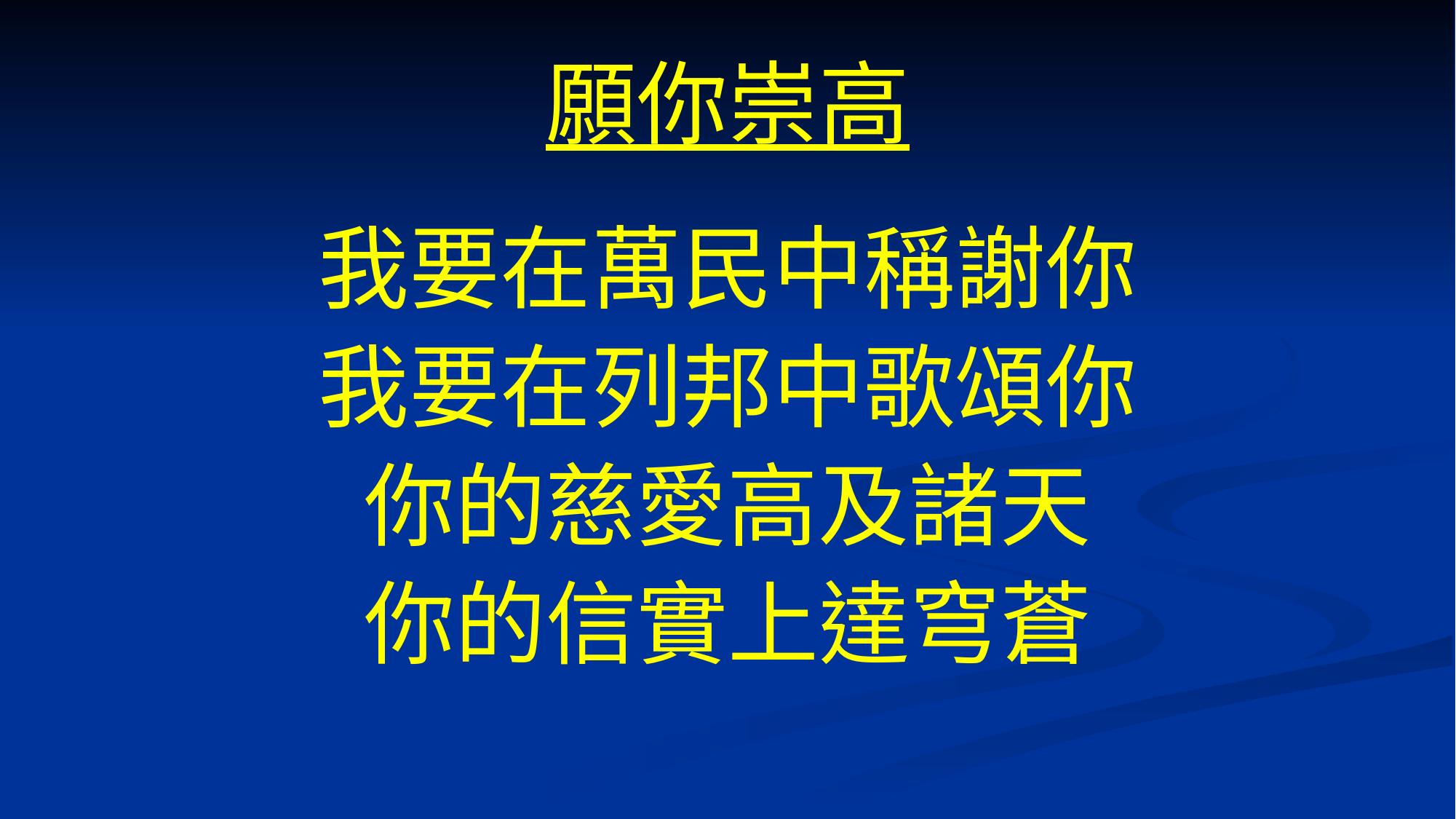

# 願你崇高
我要在萬民中稱謝你
我要在列邦中歌頌你
你的慈愛高及諸天
你的信實上達穹蒼